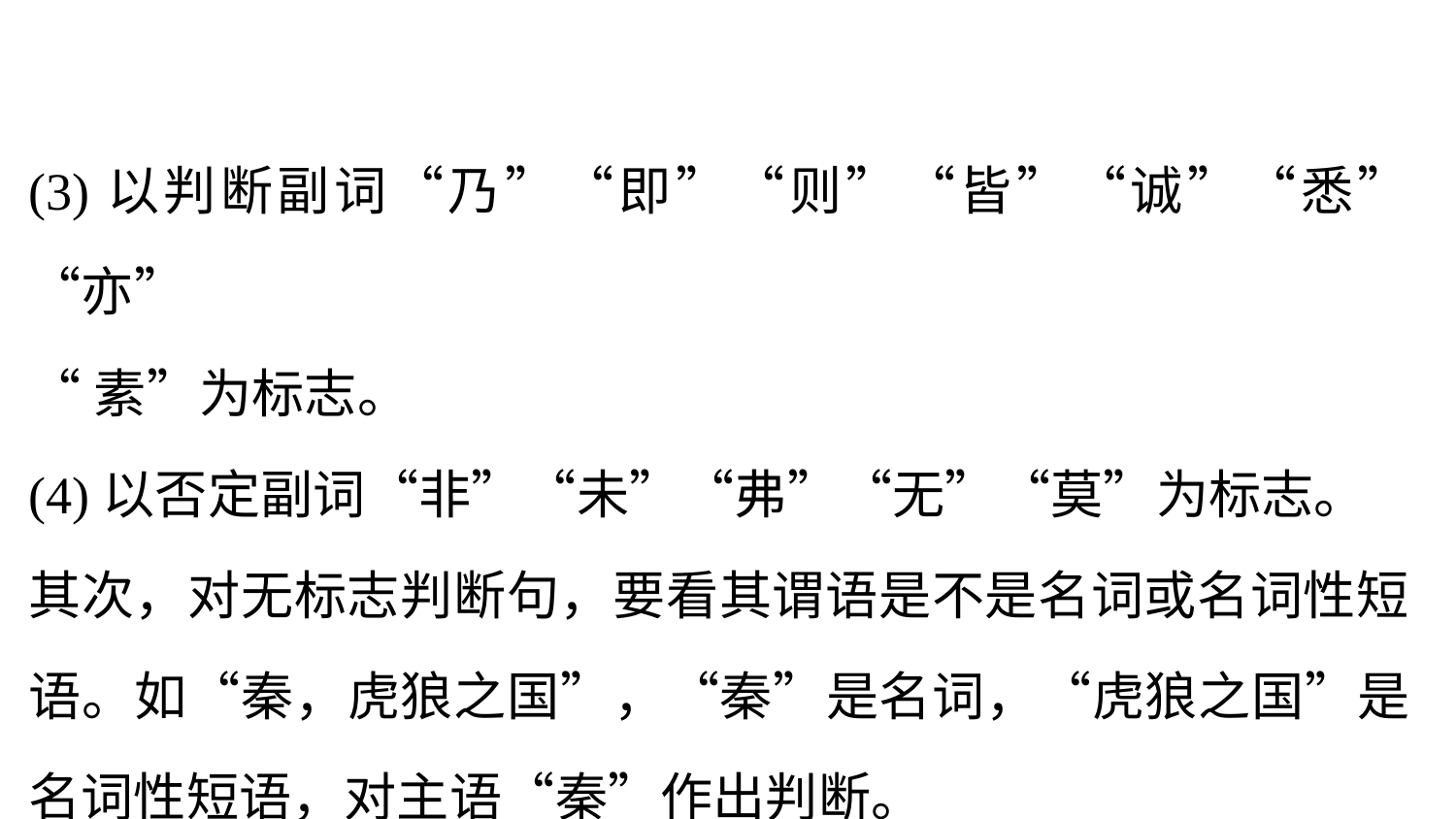

(3)以判断副词“乃”“即”“则”“皆”“诚”“悉”“亦”
“素”为标志。
(4)以否定副词“非”“未”“弗”“无”“莫”为标志。
其次，对无标志判断句，要看其谓语是不是名词或名词性短语。如“秦，虎狼之国”，“秦”是名词，“虎狼之国”是名词性短语，对主语“秦”作出判断。